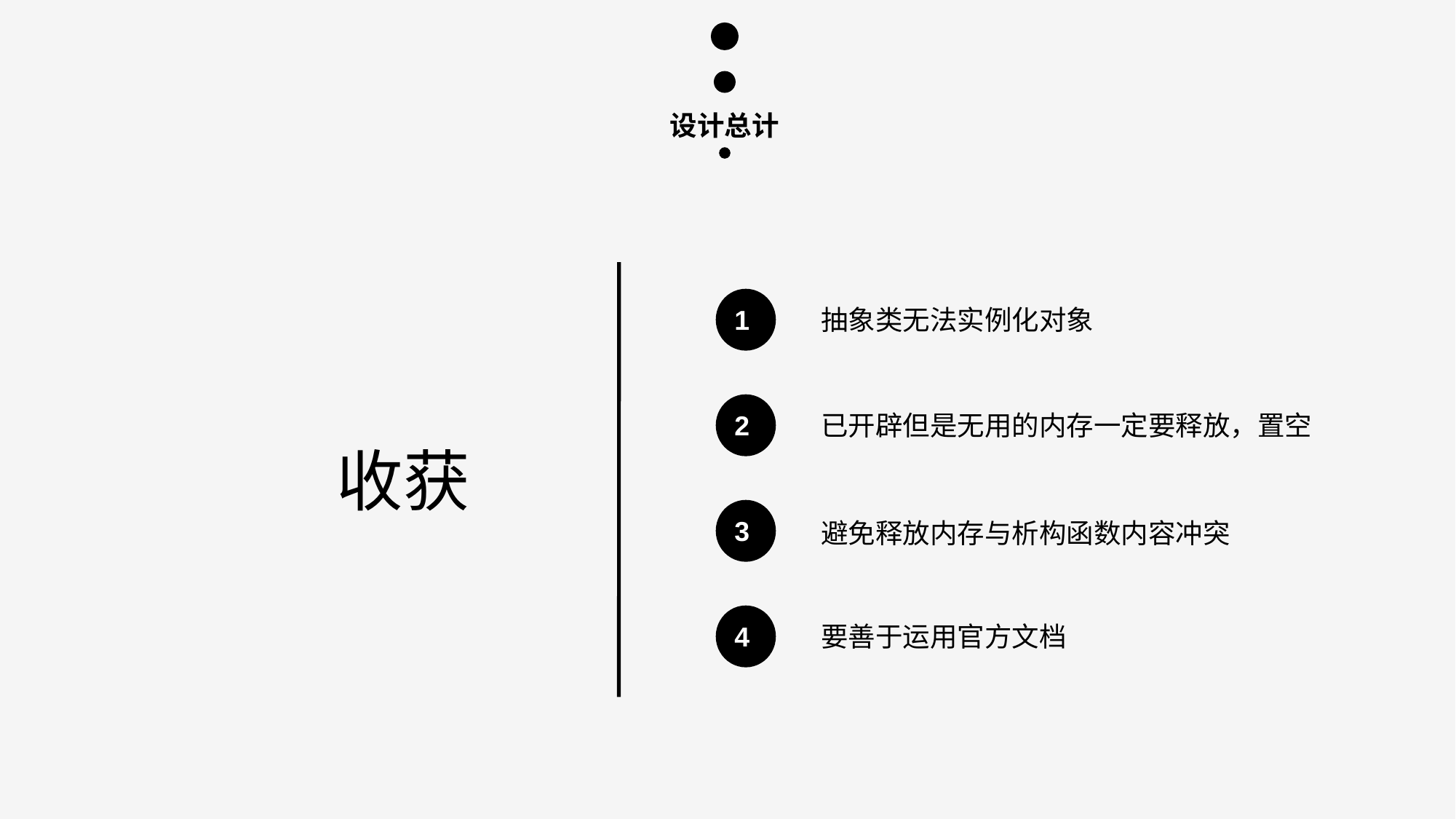

设计总计

1
抽象类无法实例化对象

2
已开辟但是无用的内存一定要释放，置空
收获

3
避免释放内存与析构函数内容冲突

4
要善于运用官方文档